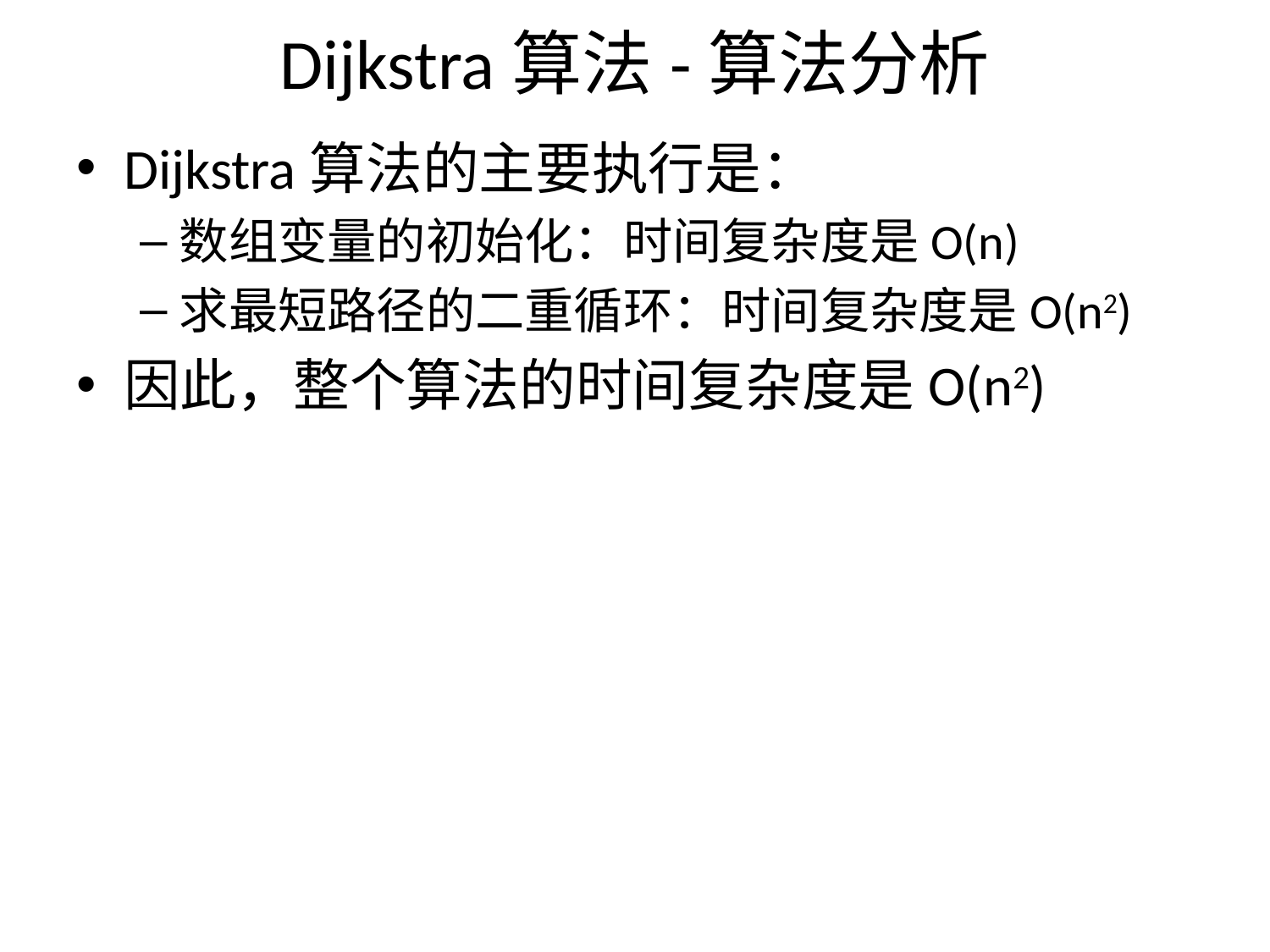

# Dijkstra算法-算法分析
Dijkstra算法的主要执行是：
数组变量的初始化：时间复杂度是O(n)
求最短路径的二重循环：时间复杂度是O(n2)
因此，整个算法的时间复杂度是O(n2)